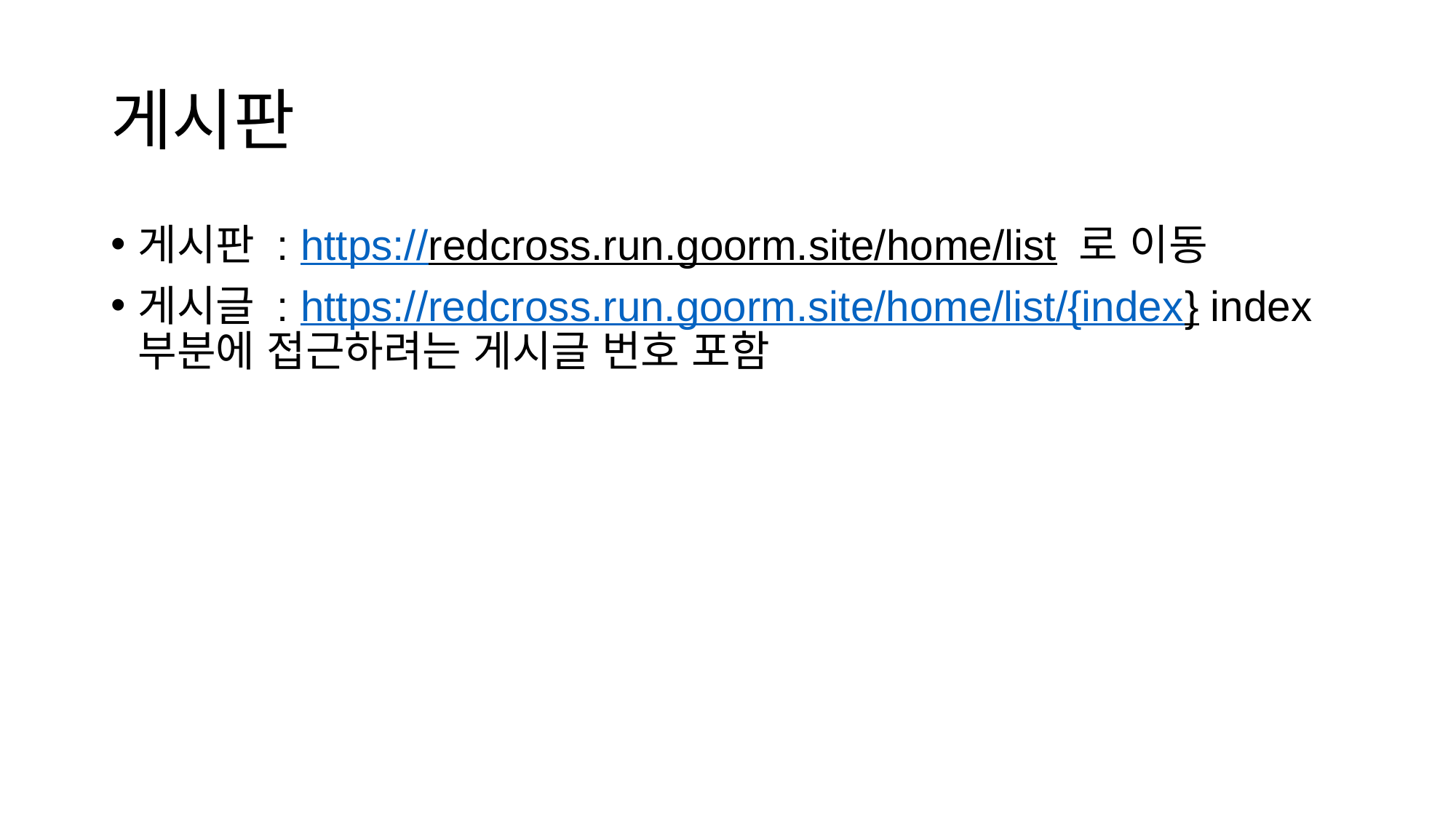

# 게시판
게시판 : https://redcross.run.goorm.site/home/list 로 이동
게시글 : https://redcross.run.goorm.site/home/list/{index} index부분에 접근하려는 게시글 번호 포함